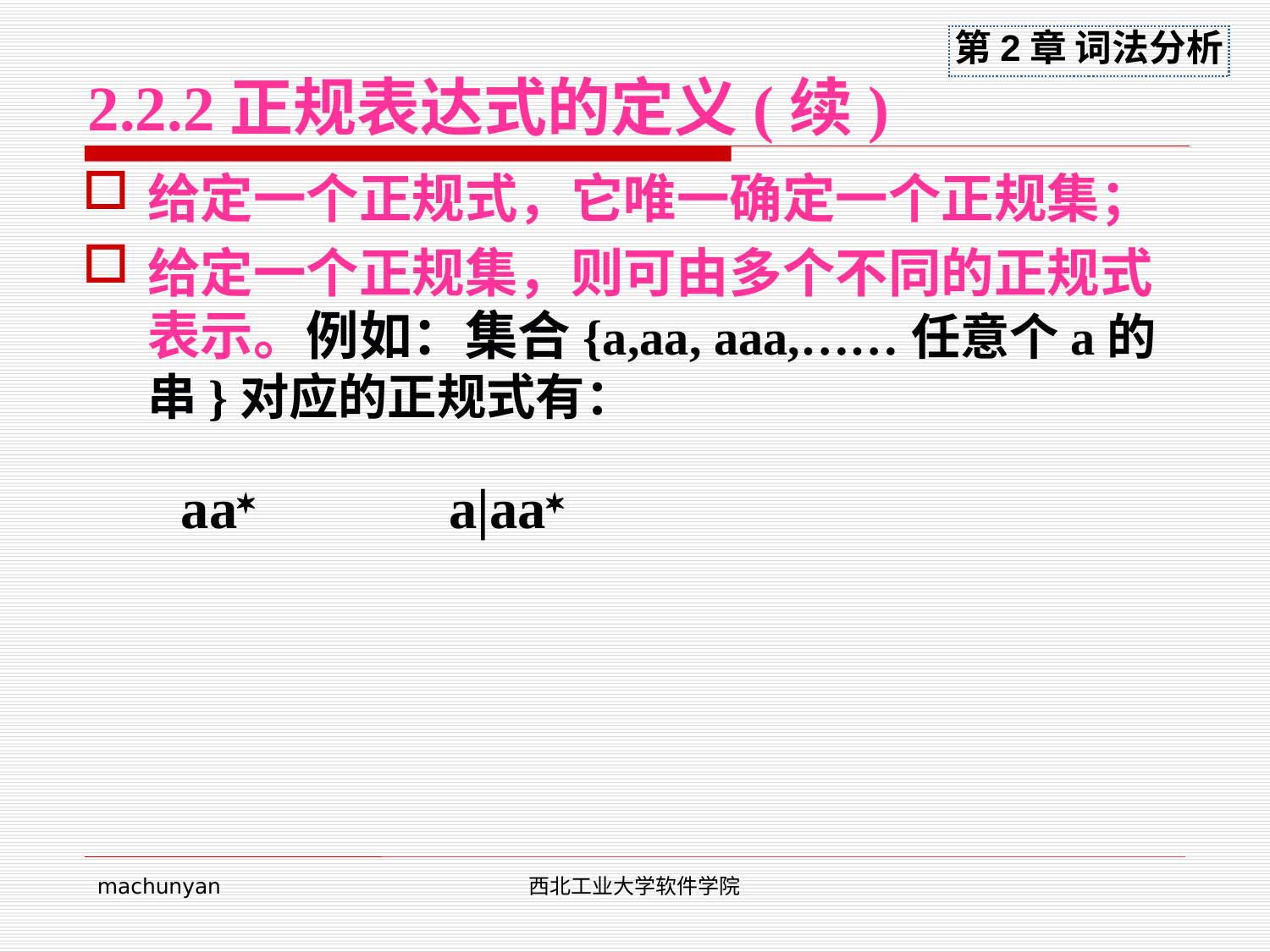

# 2.2.2正规表达式的定义(续)
给定一个正规式，它唯一确定一个正规集；
给定一个正规集，则可由多个不同的正规式表示。例如：集合{a,aa, aaa,……任意个a的串}对应的正规式有：

aa∗
a|aa∗
machunyan

西北工业大学软件学院
25